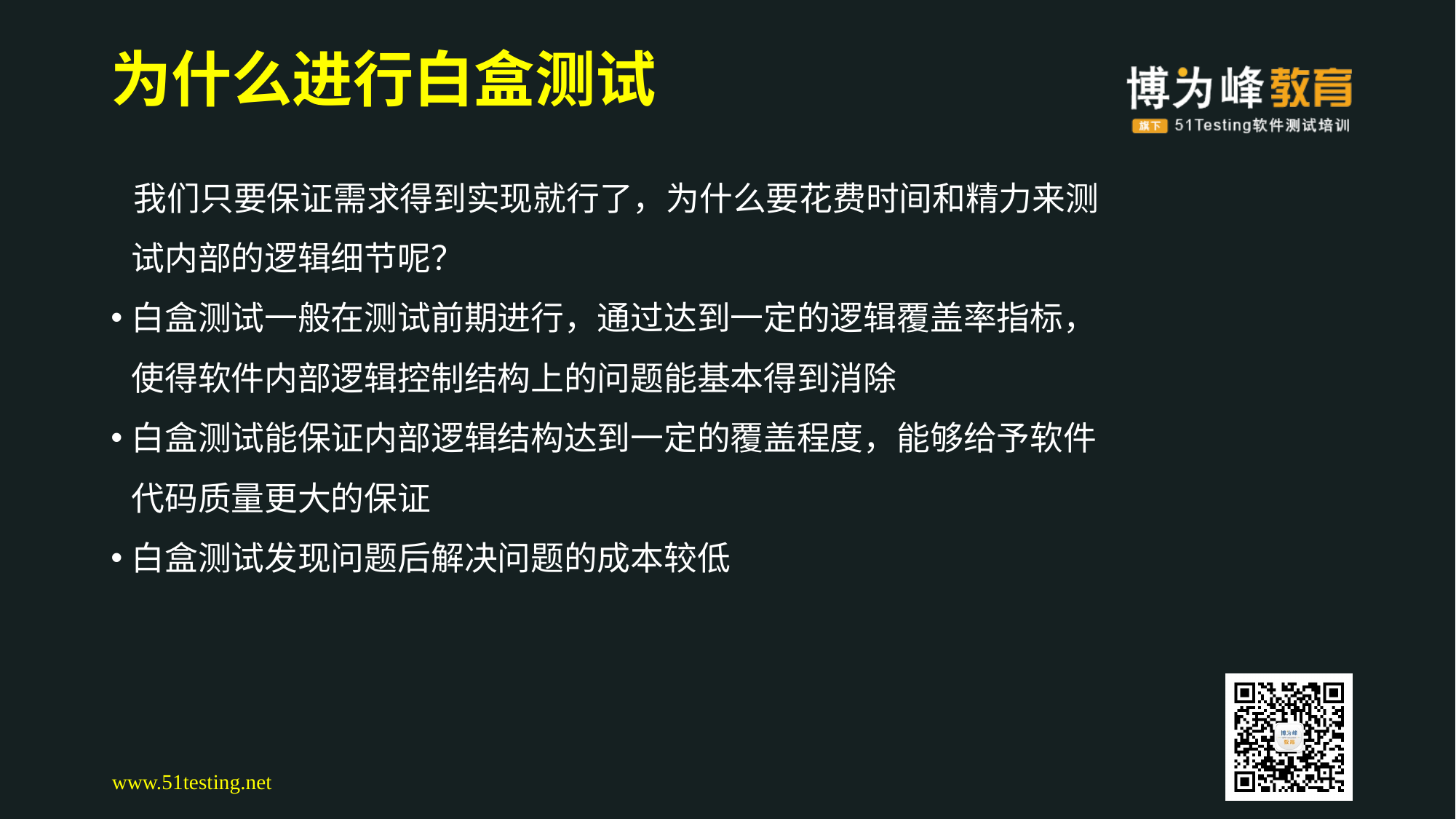

# 为什么进行白盒测试
  我们只要保证需求得到实现就行了，为什么要花费时间和精力来测试内部的逻辑细节呢？
白盒测试一般在测试前期进行，通过达到一定的逻辑覆盖率指标，使得软件内部逻辑控制结构上的问题能基本得到消除
白盒测试能保证内部逻辑结构达到一定的覆盖程度，能够给予软件代码质量更大的保证
白盒测试发现问题后解决问题的成本较低